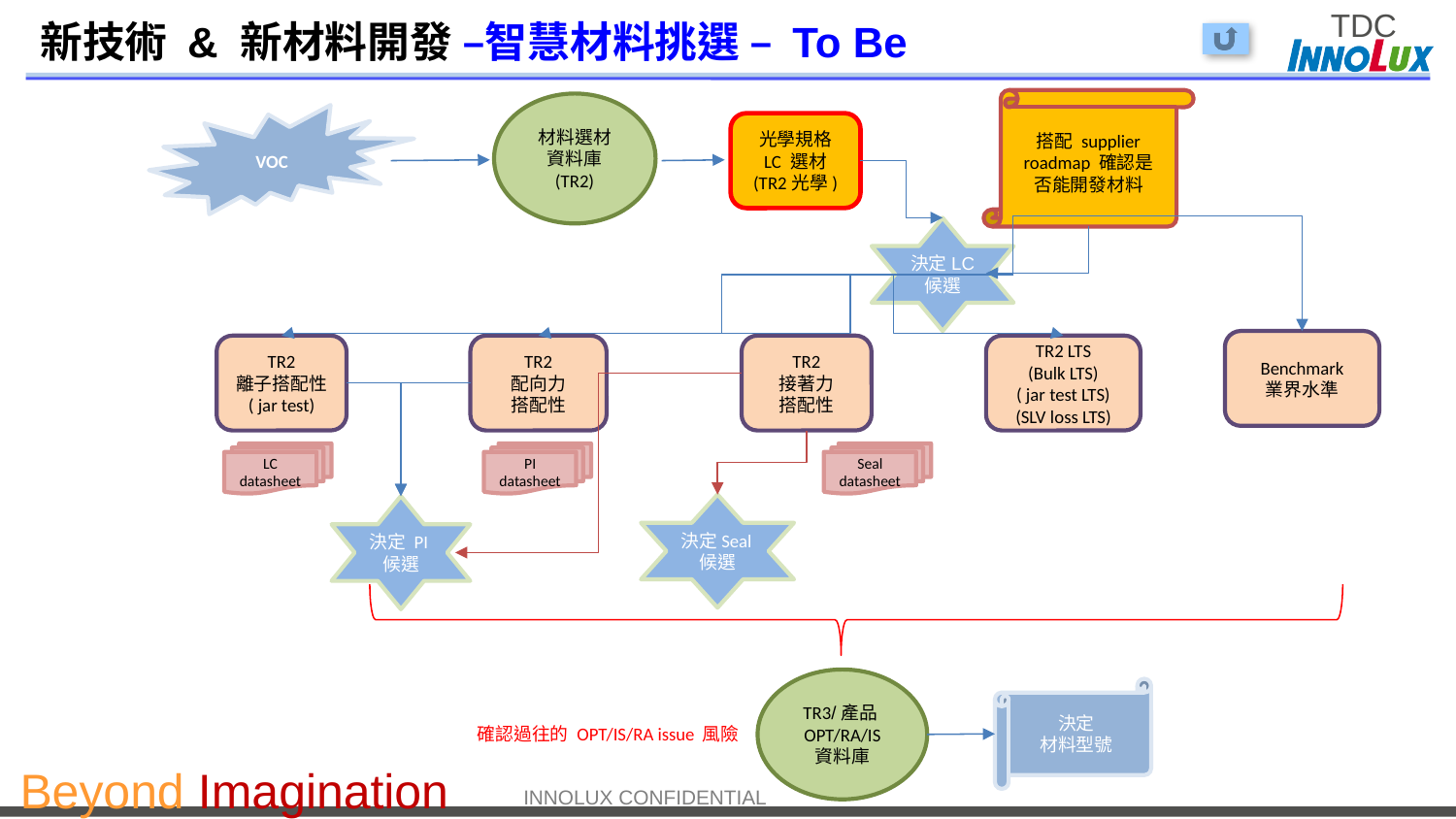

新技術 & 新材料開發 –智慧材料挑選 – To Be

搭配 supplier roadmap 確認是否能開發材料
材料選材資料庫
(TR2)
VOC
光學規格
LC 選材
(TR2光學)

決定LC
候選
Benchmark
業界水準
TR2
離子搭配性
( jar test)
TR2
配向力
搭配性
TR2
接著力
搭配性
TR2 LTS
(Bulk LTS)
( jar test LTS)
(SLV loss LTS)
LC datasheet
PI datasheet
Seal datasheet
決定Seal候選
決定 PI候選
TR3/產品OPT/RA/IS
資料庫
決定
材料型號
確認過往的 OPT/IS/RA issue 風險